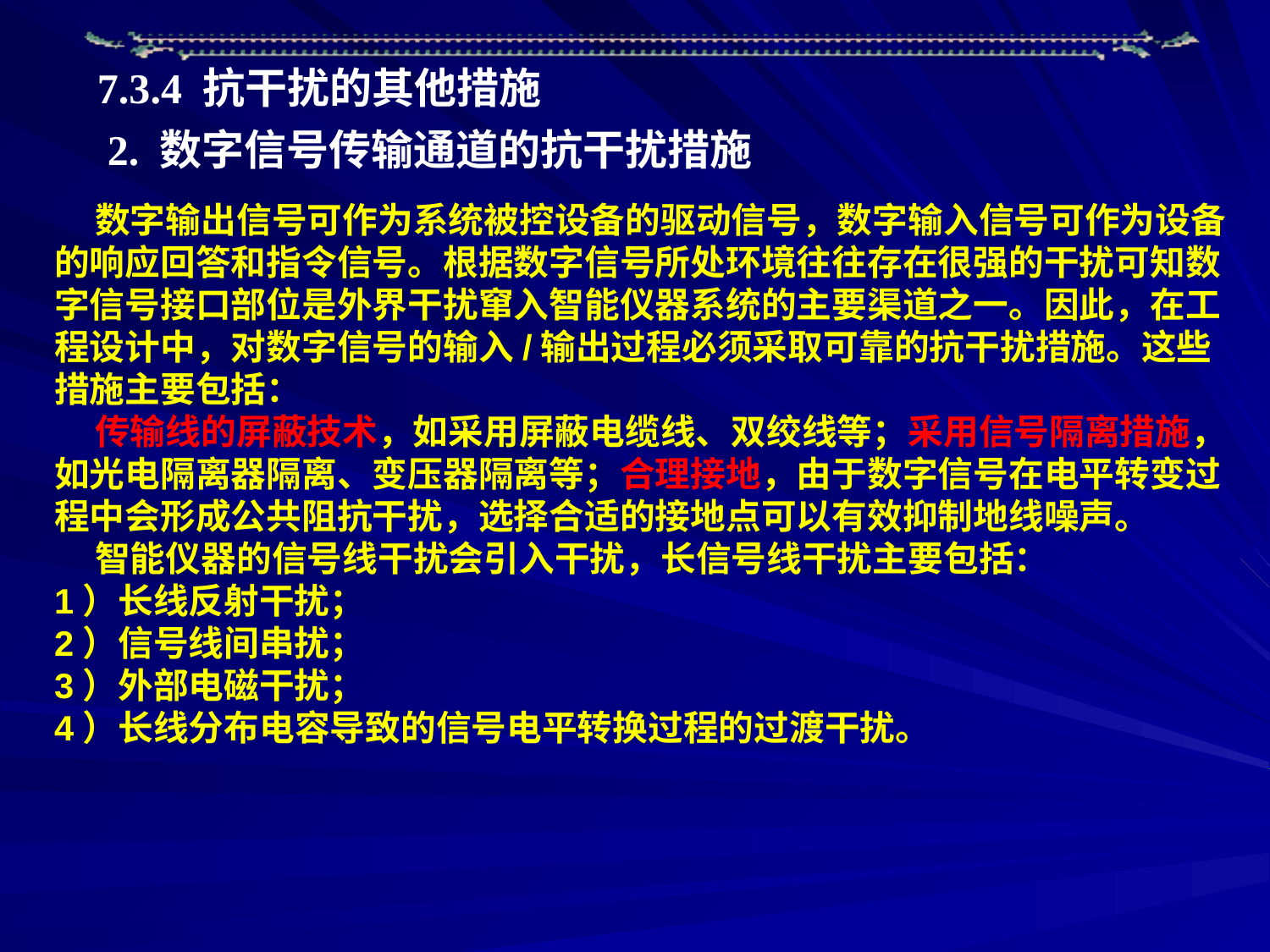

7.3.4 抗干扰的其他措施
2. 数字信号传输通道的抗干扰措施
    数字输出信号可作为系统被控设备的驱动信号，数字输入信号可作为设备的响应回答和指令信号。根据数字信号所处环境往往存在很强的干扰可知数字信号接口部位是外界干扰窜入智能仪器系统的主要渠道之一。因此，在工程设计中，对数字信号的输入/输出过程必须采取可靠的抗干扰措施。这些措施主要包括：
    传输线的屏蔽技术，如采用屏蔽电缆线、双绞线等；采用信号隔离措施，如光电隔离器隔离、变压器隔离等；合理接地，由于数字信号在电平转变过程中会形成公共阻抗干扰，选择合适的接地点可以有效抑制地线噪声。
    智能仪器的信号线干扰会引入干扰，长信号线干扰主要包括：
1）长线反射干扰；
2）信号线间串扰；
3）外部电磁干扰；
4）长线分布电容导致的信号电平转换过程的过渡干扰。